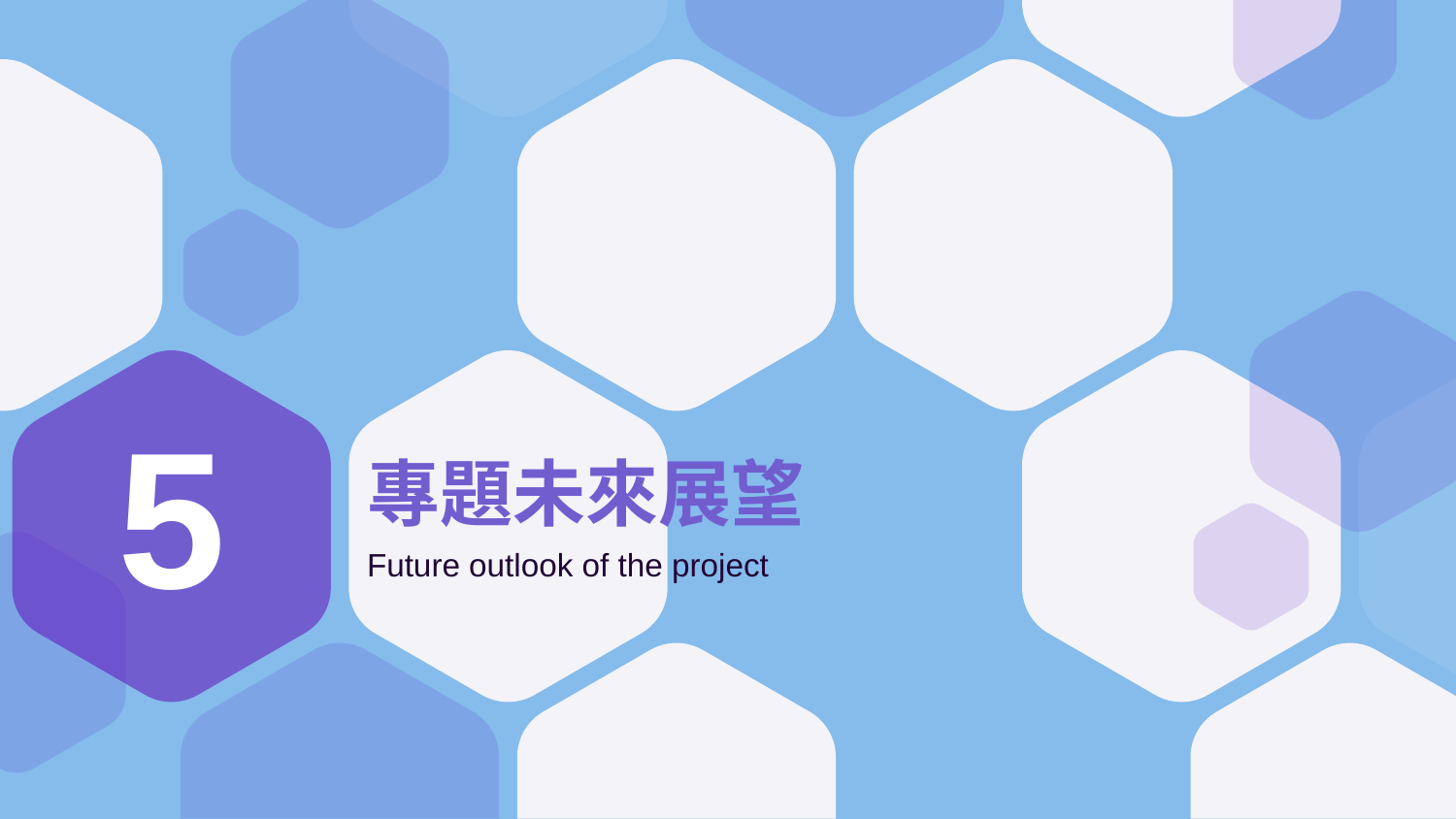

5
# 專題未來展望
Future outlook of the project